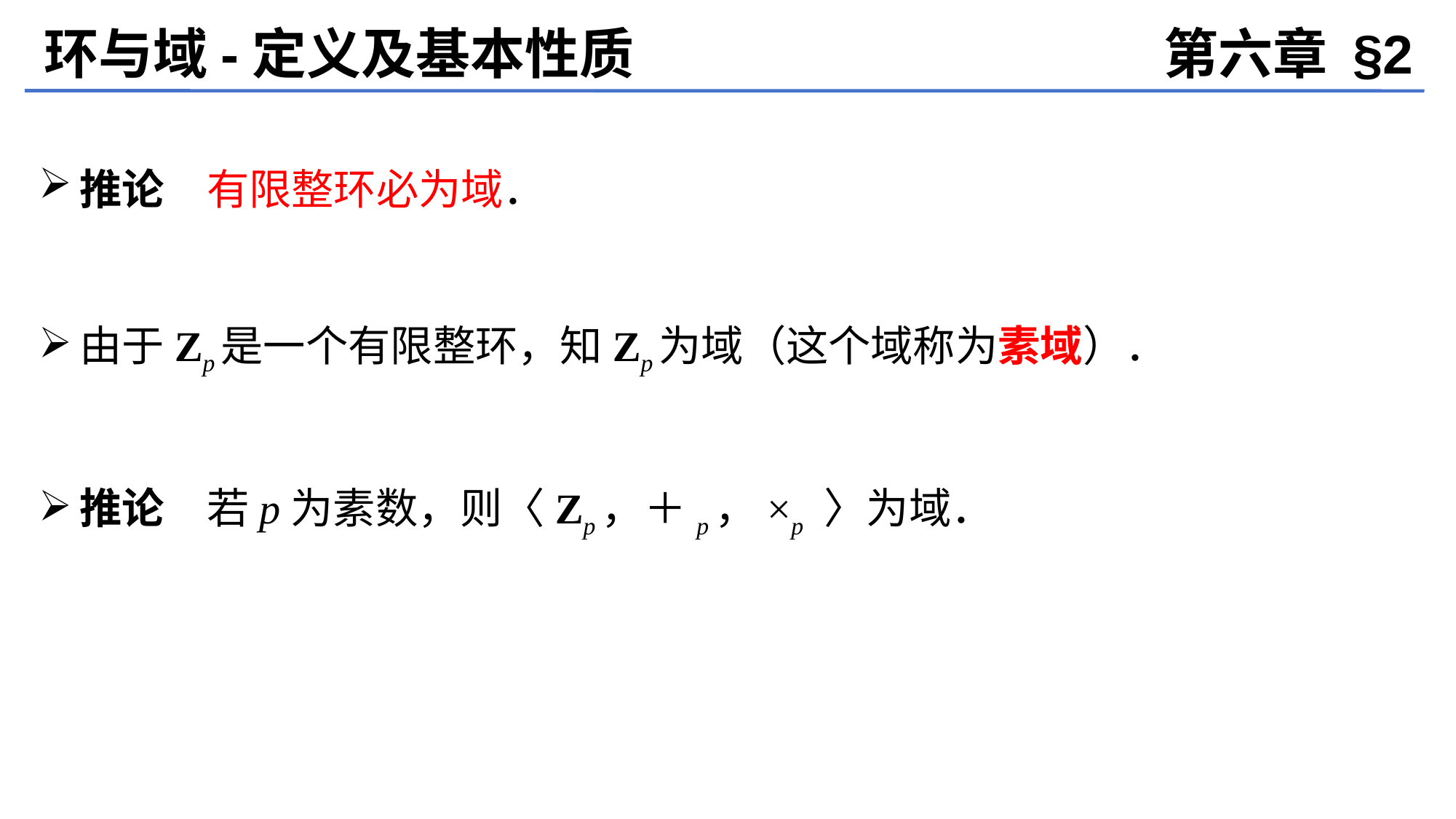

环与域-定义及基本性质
第六章 §2
推论　有限整环必为域．

由于Zp是一个有限整环，知Zp为域（这个域称为素域）．

推论　若p为素数，则〈Zp，＋p，×p 〉为域．